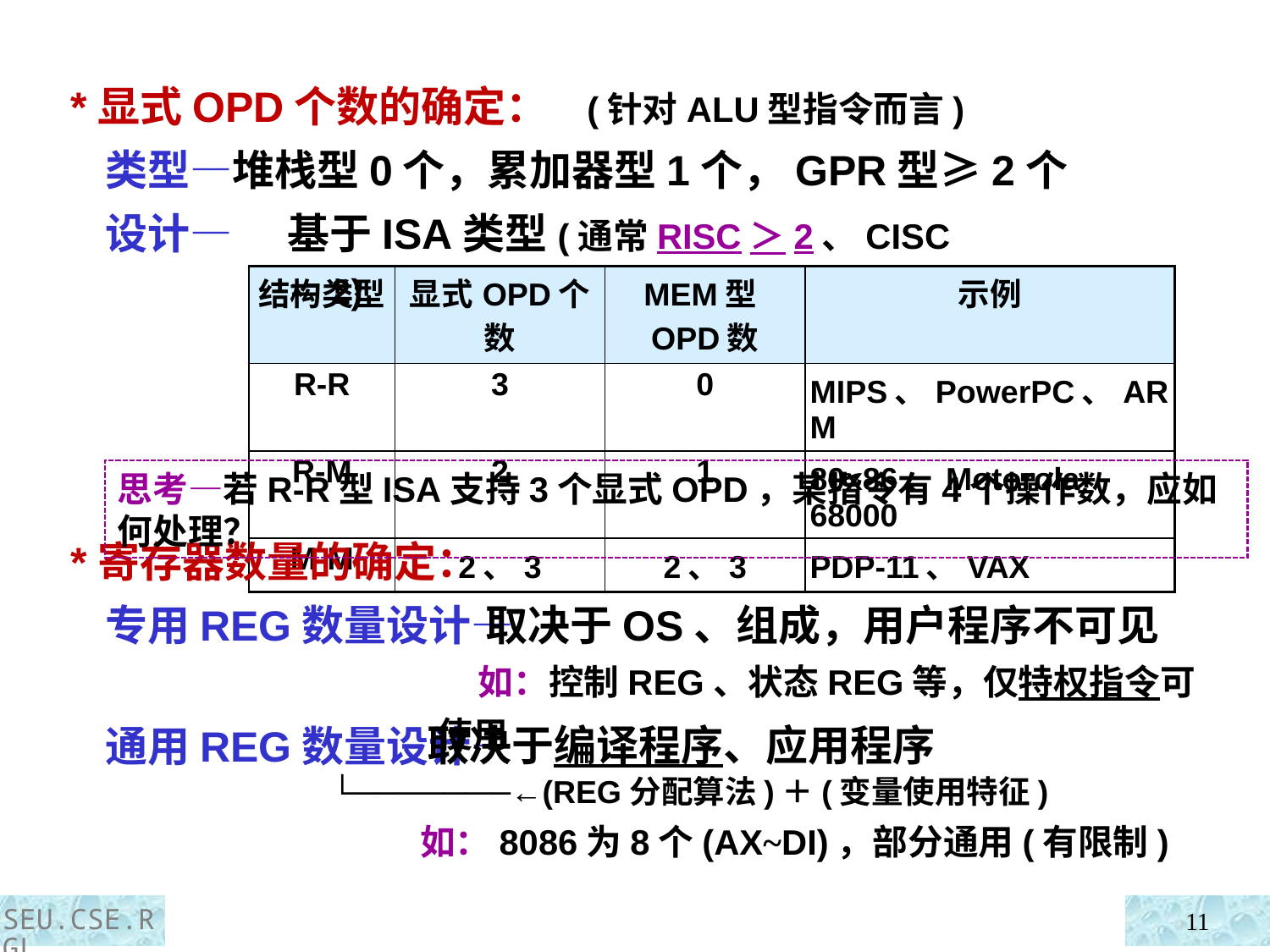

*显式OPD个数的确定：   (针对ALU型指令而言)
     类型—堆栈型0个，累加器型1个，GPR型≥2个
     设计—
基于ISA类型(通常RISC＞2、CISC＝2)
| 结构类型 | 显式OPD个数 | MEM型OPD数 | 示例 |
| --- | --- | --- | --- |
| R-R | 3 | 0 | MIPS、PowerPC、ARM |
| R-M | 2 | 1 | 80x86、Motorola 68000 |
| M-M | 2、3 | 2、3 | PDP-11、VAX |
思考—若R-R型ISA支持3个显式OPD，某指令有4个操作数，应如何处理？
  *寄存器数量的确定：
     专用REG数量设计—

     通用REG数量设计—
    取决于OS、组成，用户程序不可见
    如：控制REG、状态REG等，仅特权指令可使用
         取决于编译程序、应用程序
└───────←(REG分配算法)＋(变量使用特征)
          如：8086为8个(AX~DI)，部分通用(有限制)
SEU.CSE.RGL
11